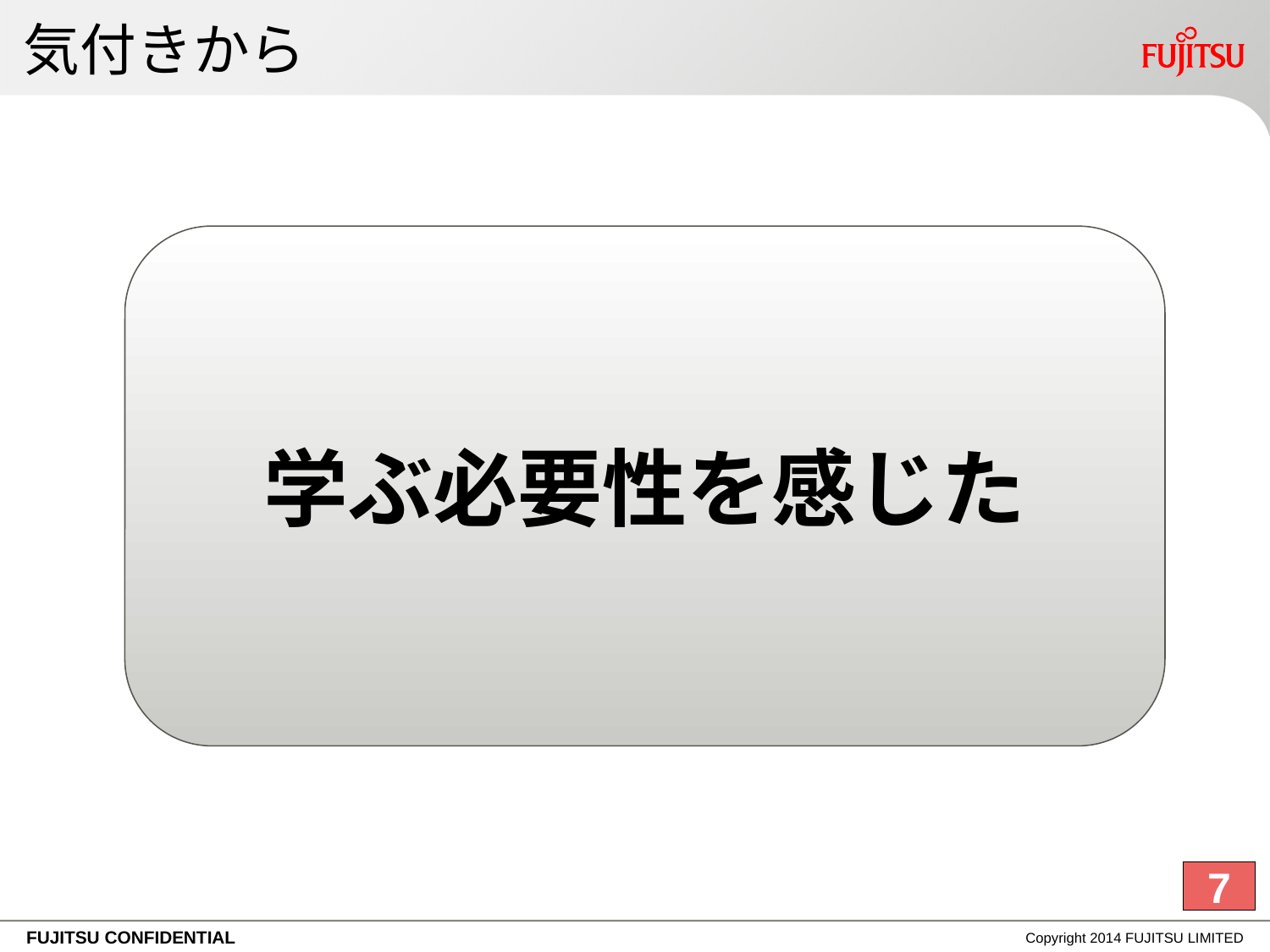

# 気付きから
学ぶ必要性を感じた
7
Copyright 2014 FUJITSU LIMITED